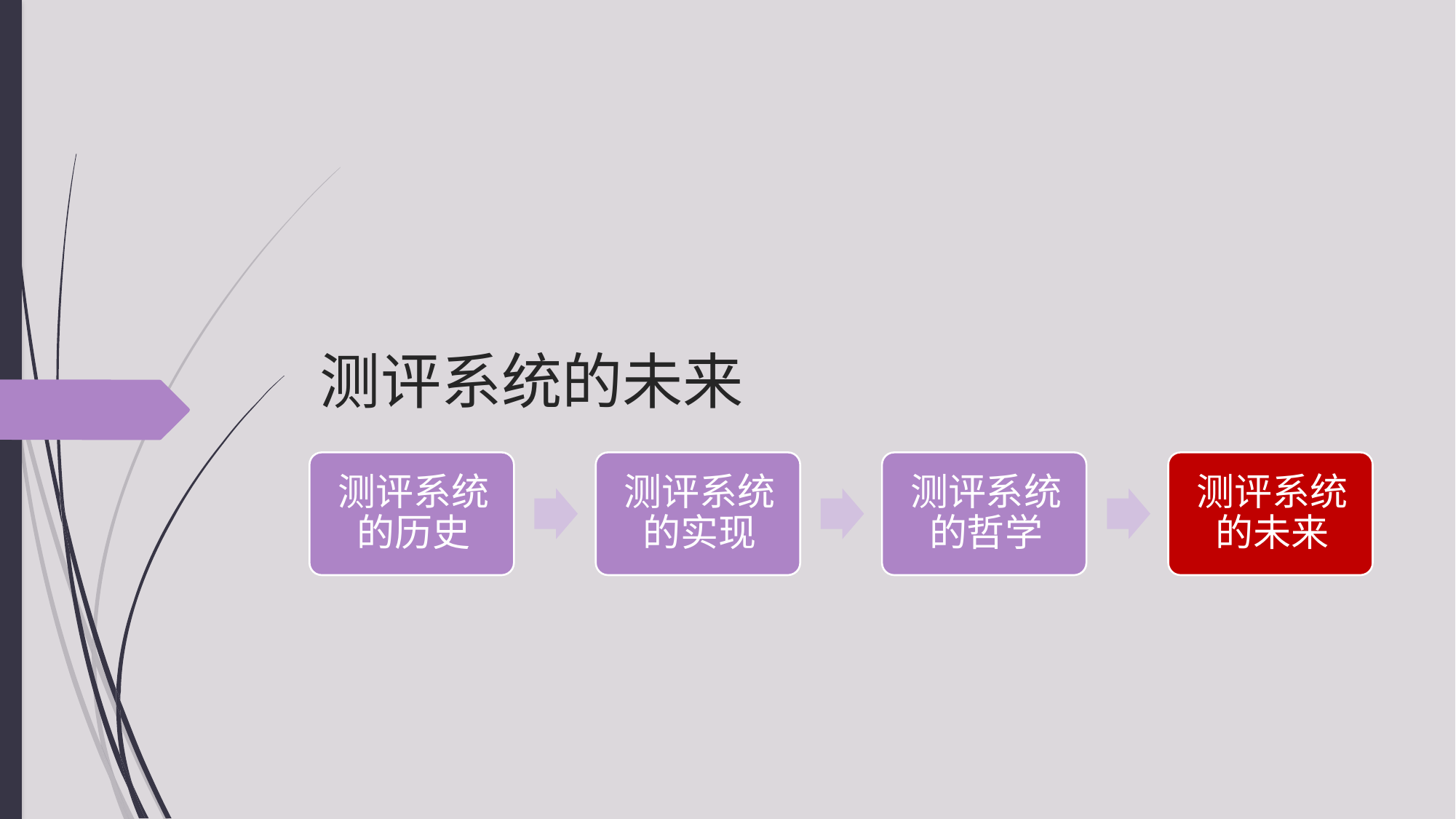

# 测评系统的未来
测评系统的历史

测评系统的实现

测评系统的哲学

测评系统的未来